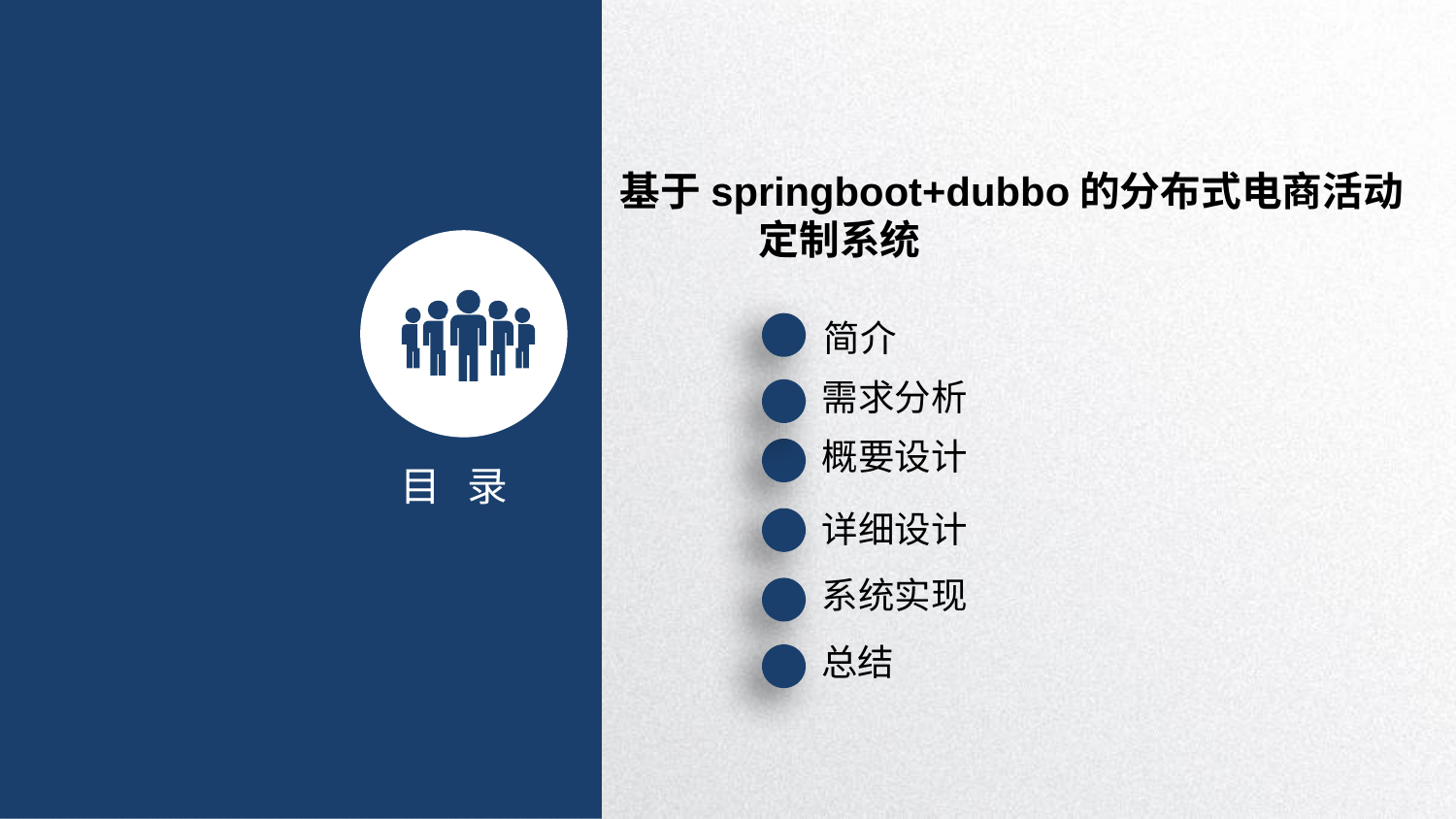

基于springboot+dubbo的分布式电商活动
              定制系统

简介

需求分析

概要设计

 目   录
详细设计

系统实现

总结